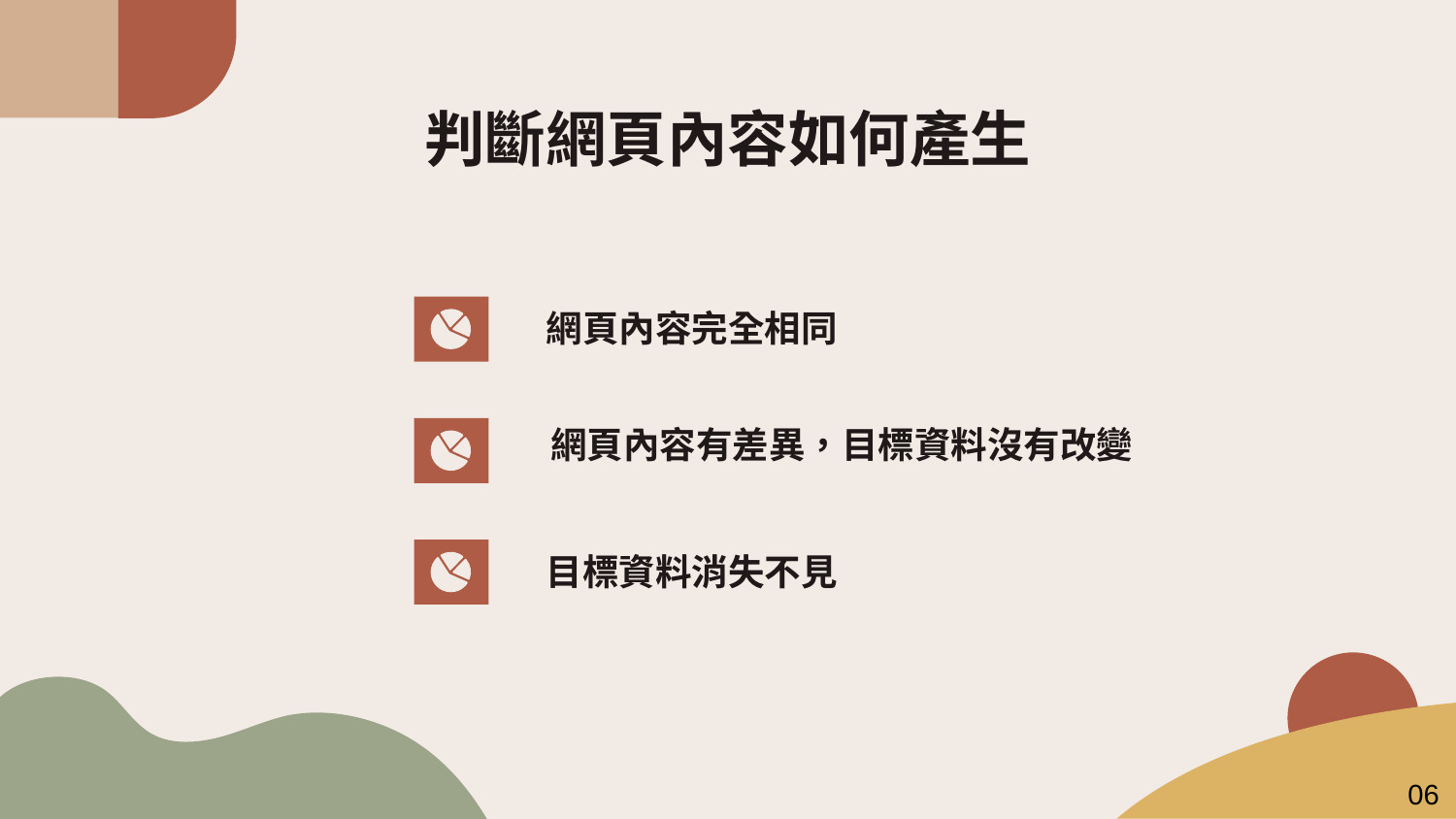

# 判斷網頁內容如何產生

網頁內容完全相同
網頁內容有差異，目標資料沒有改變

目標資料消失不見
06